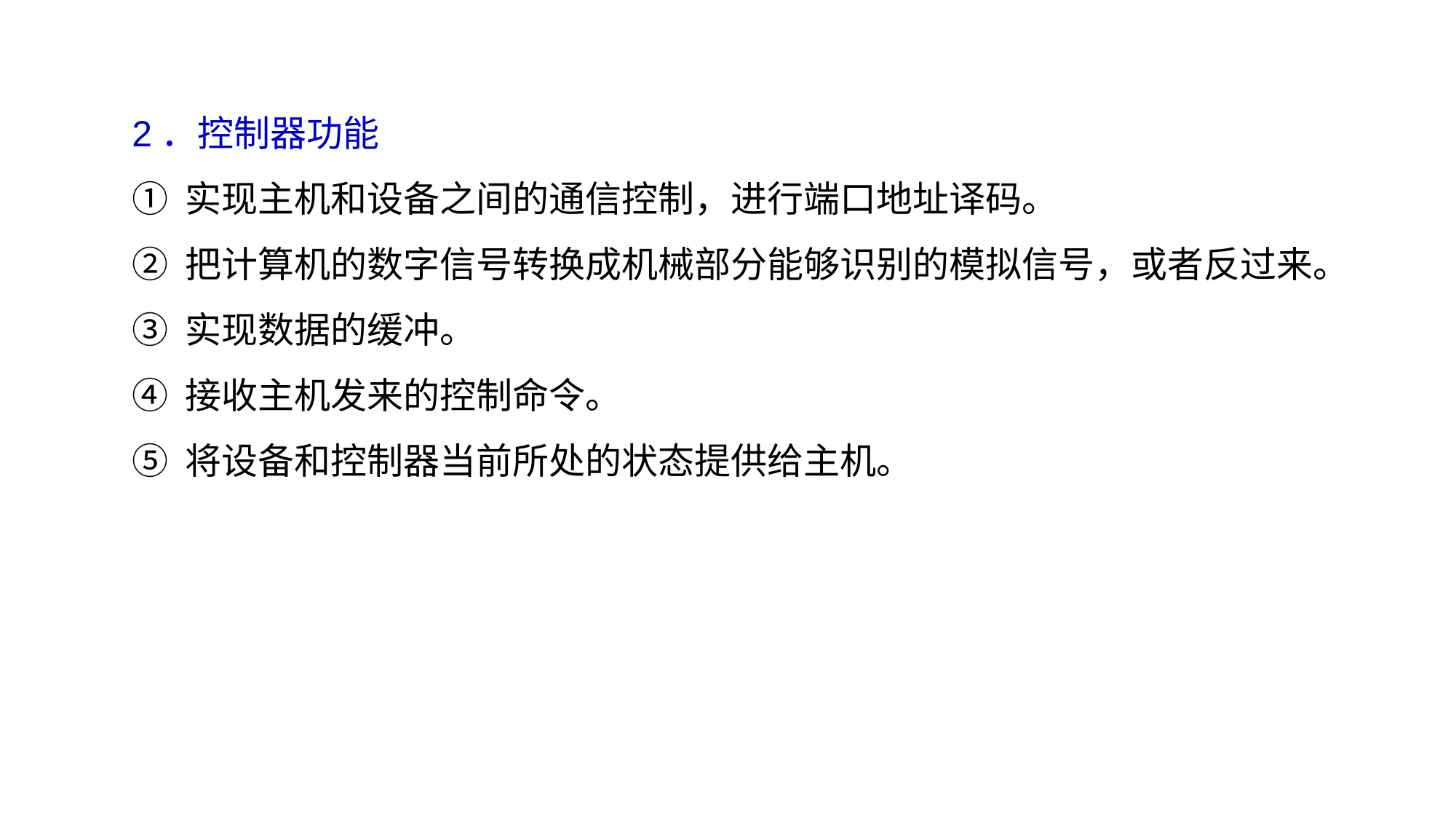

2．控制器功能
① 实现主机和设备之间的通信控制，进行端口地址译码。
② 把计算机的数字信号转换成机械部分能够识别的模拟信号，或者反过来。
③ 实现数据的缓冲。
④ 接收主机发来的控制命令。
⑤ 将设备和控制器当前所处的状态提供给主机。